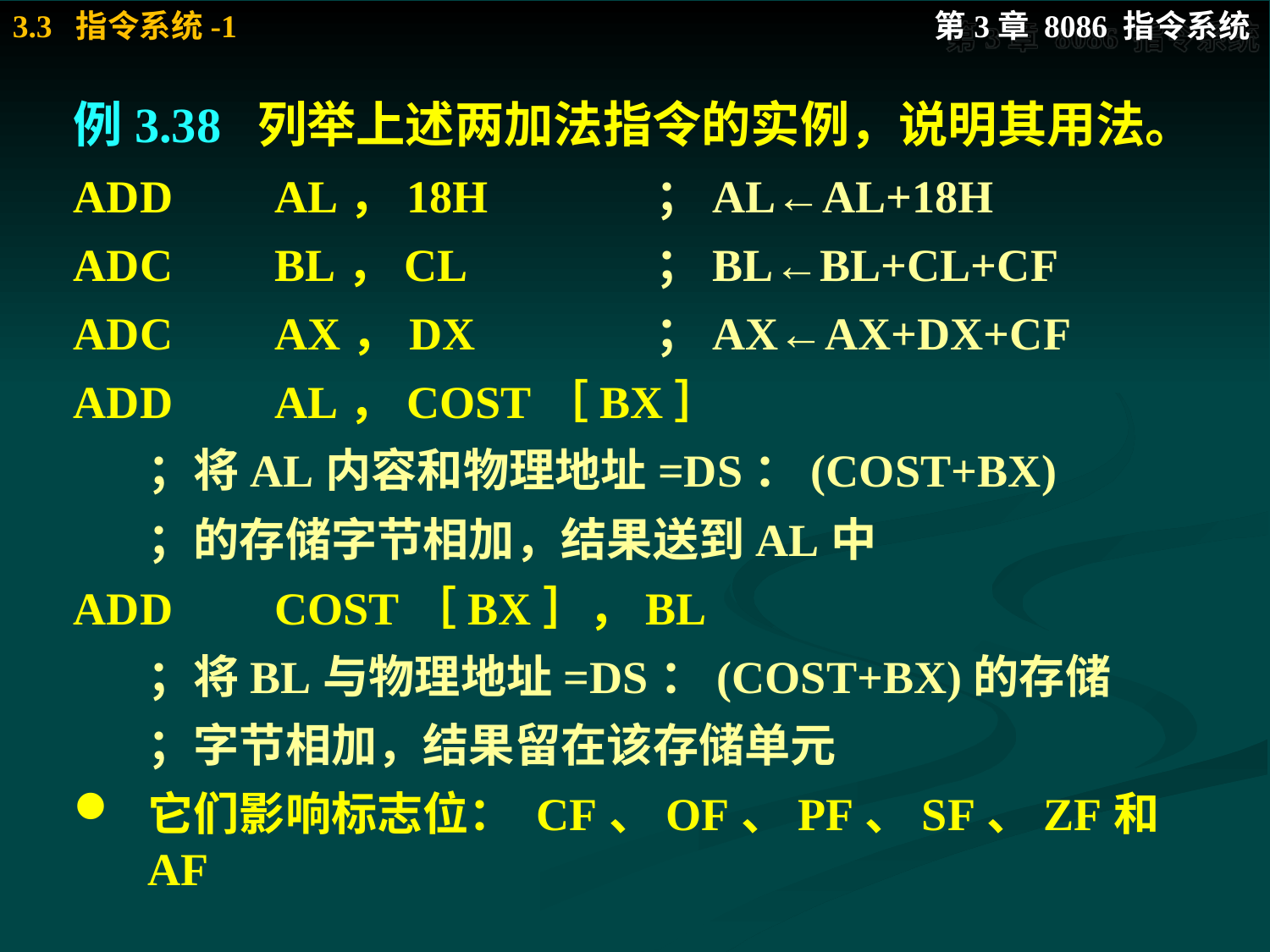

例3.38  列举上述两加法指令的实例，说明其用法。
ADD	AL，18H		；AL←AL+18H
ADC	BL，CL		；BL←BL+CL+CF
ADC	AX，DX		；AX←AX+DX+CF
ADD	AL，COST［BX］
	；将AL内容和物理地址=DS：(COST+BX)
	；的存储字节相加，结果送到AL中
ADD	COST［BX］，BL
	；将BL与物理地址=DS：(COST+BX)的存储
	；字节相加，结果留在该存储单元
它们影响标志位： CF、OF、PF、SF、ZF和AF